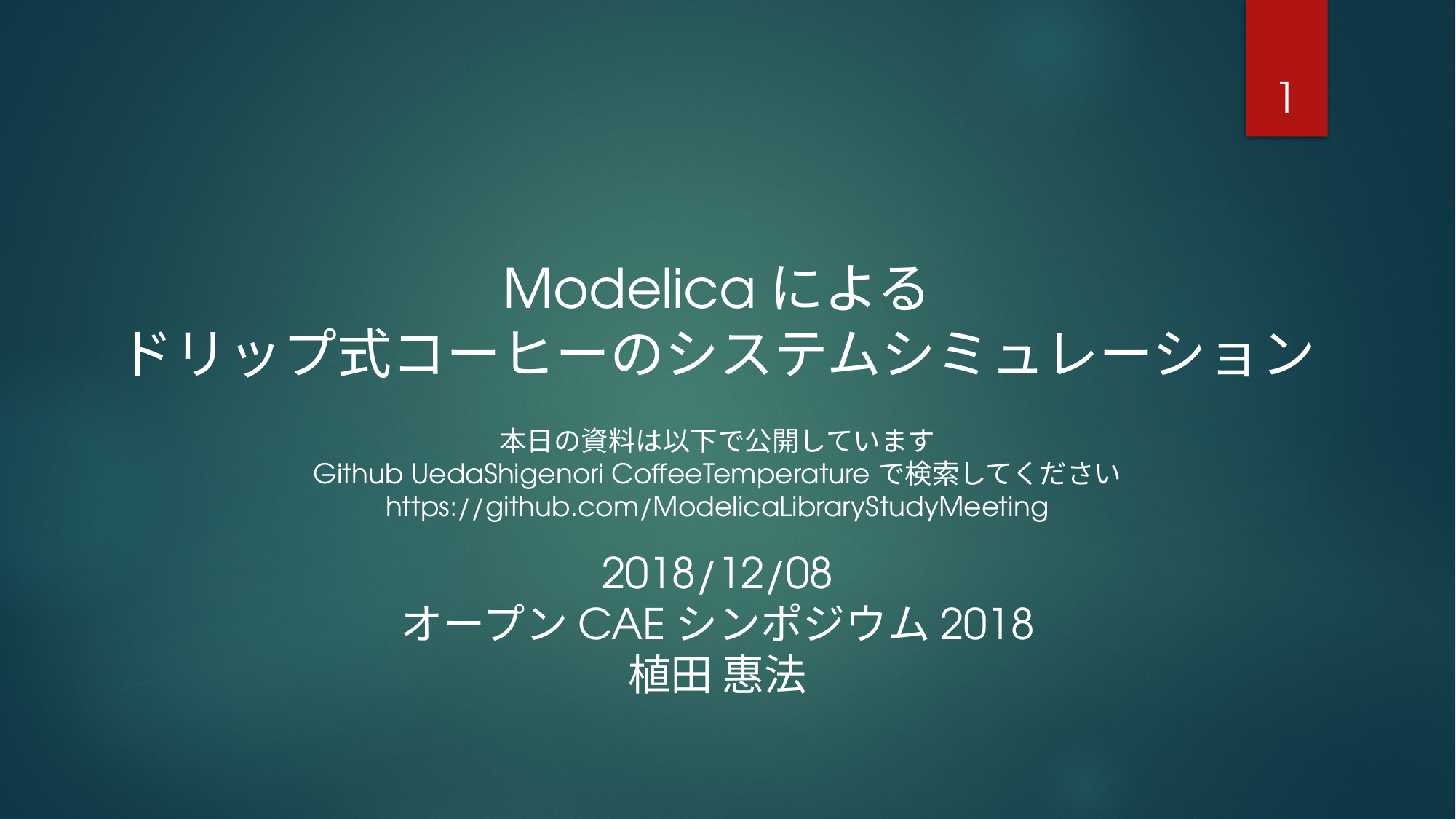

1
Modelicaによる
ドリップ式コーヒーのシステムシミュレーション
本日の資料は以下で公開しています
Github UedaShigenori CoffeeTemperatureで検索してください
https://github.com/ModelicaLibraryStudyMeeting
2018/12/08
オープンCAEシンポジウム2018
植田 惠法